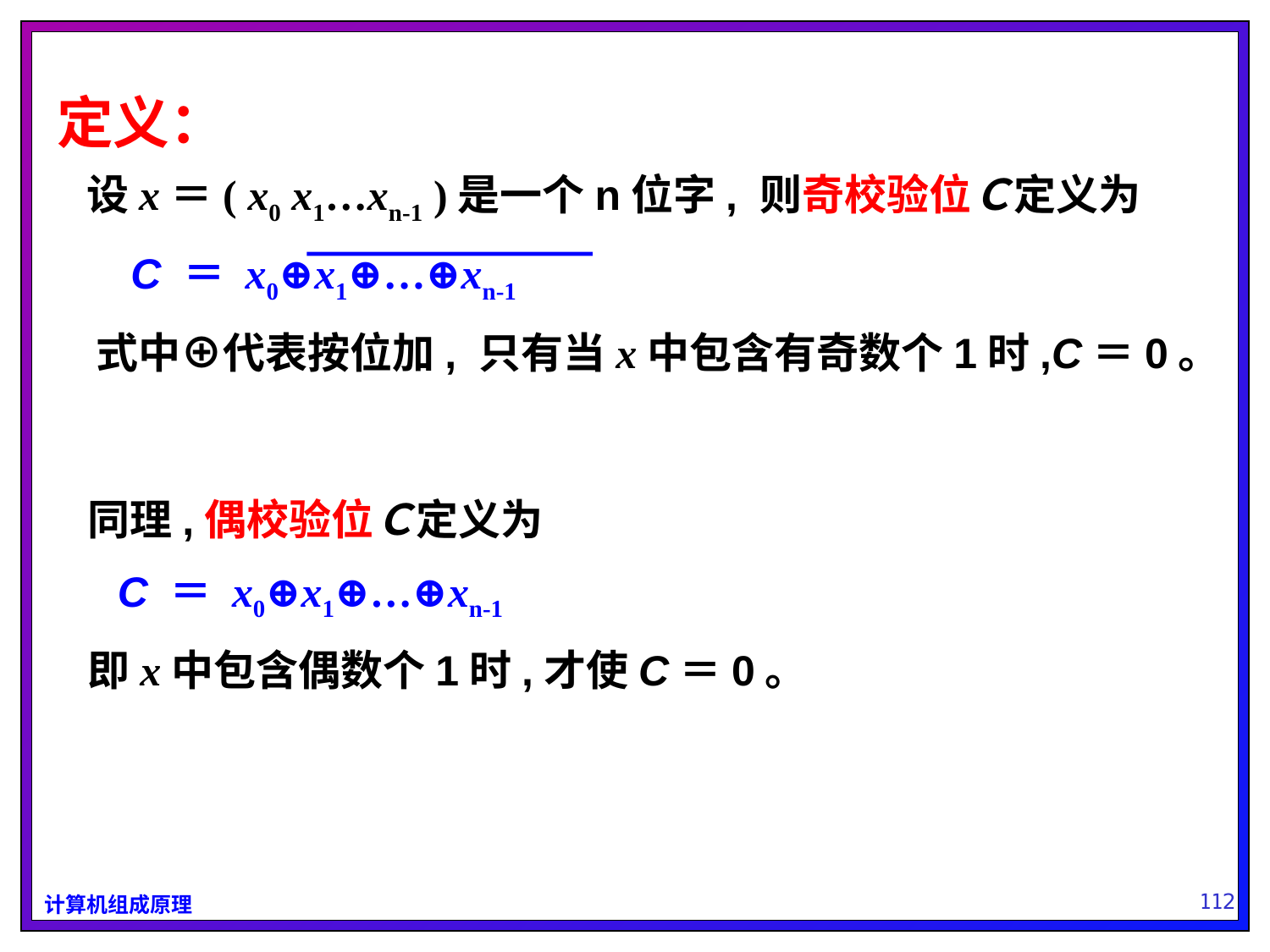

定义：

   设x＝( x0 x1…xn-1 )是一个n位字, 则奇校验位Ｃ定义为
       C ＝ x0⊕x1⊕…⊕xn-1
    式中⊕代表按位加, 只有当x中包含有奇数个1时,C＝0。

  同理,偶校验位Ｃ定义为
     C ＝ x0⊕x1⊕…⊕xn-1
  即x中包含偶数个1时,才使C＝0。